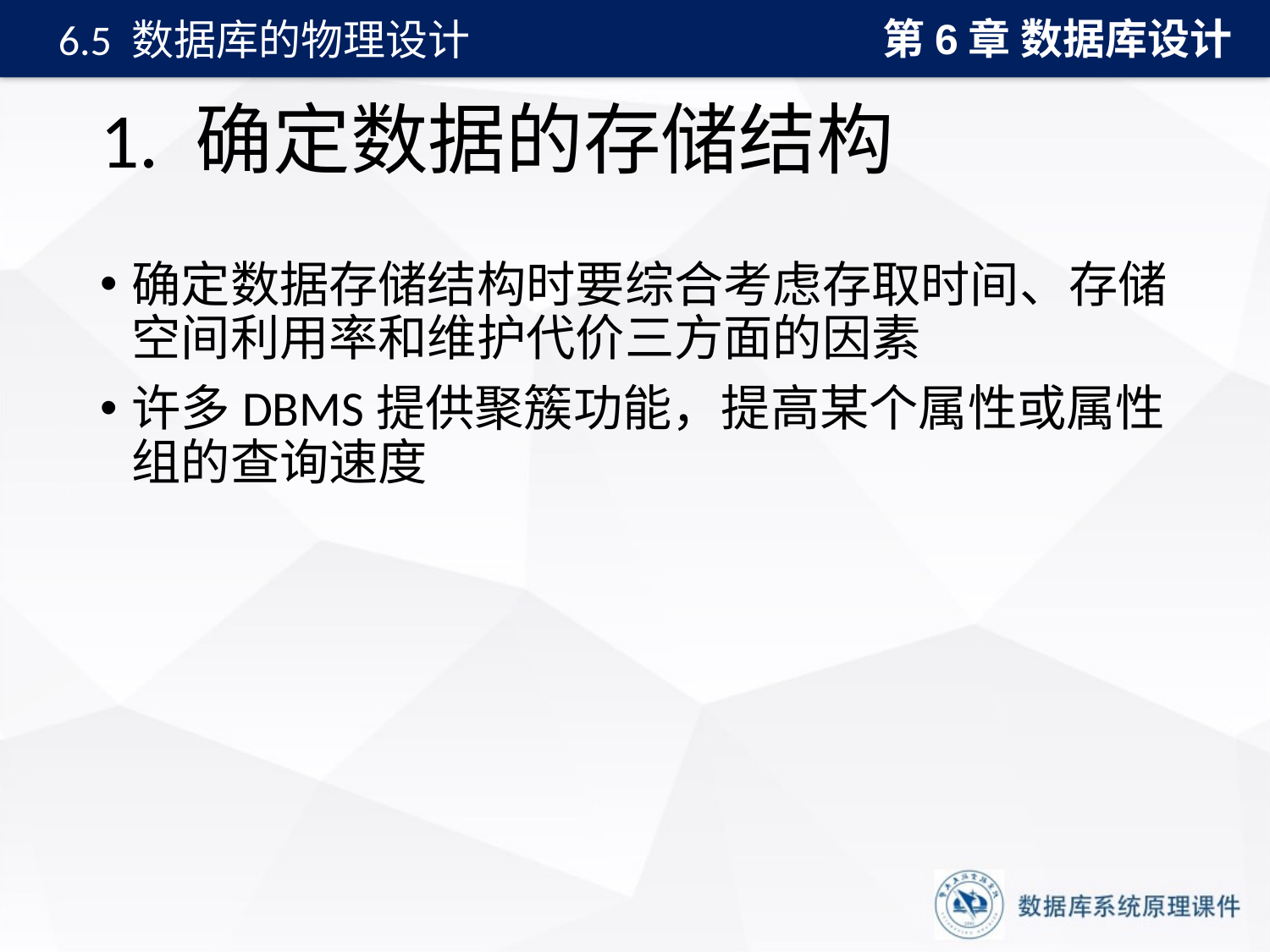

第6章 数据库设计
6.5 数据库的物理设计
# 1. 确定数据的存储结构
确定数据存储结构时要综合考虑存取时间、存储空间利用率和维护代价三方面的因素
许多DBMS提供聚簇功能，提高某个属性或属性组的查询速度